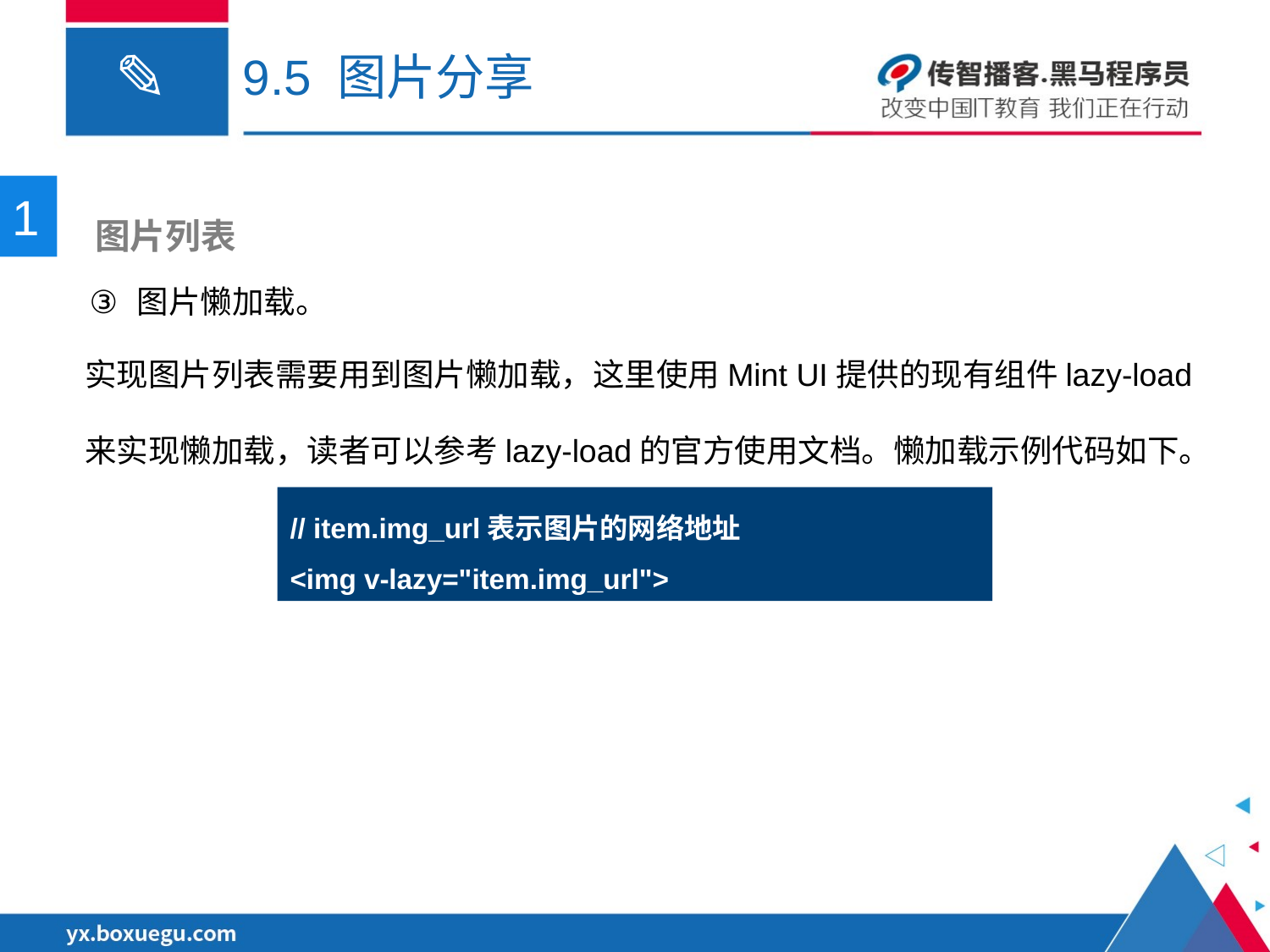

# 9.5 图片分享

1
  图片列表
图片懒加载。
实现图片列表需要用到图片懒加载，这里使用Mint UI提供的现有组件lazy-load来实现懒加载，读者可以参考lazy-load的官方使用文档。懒加载示例代码如下。
// item.img_url表示图片的网络地址
<img v-lazy="item.img_url">